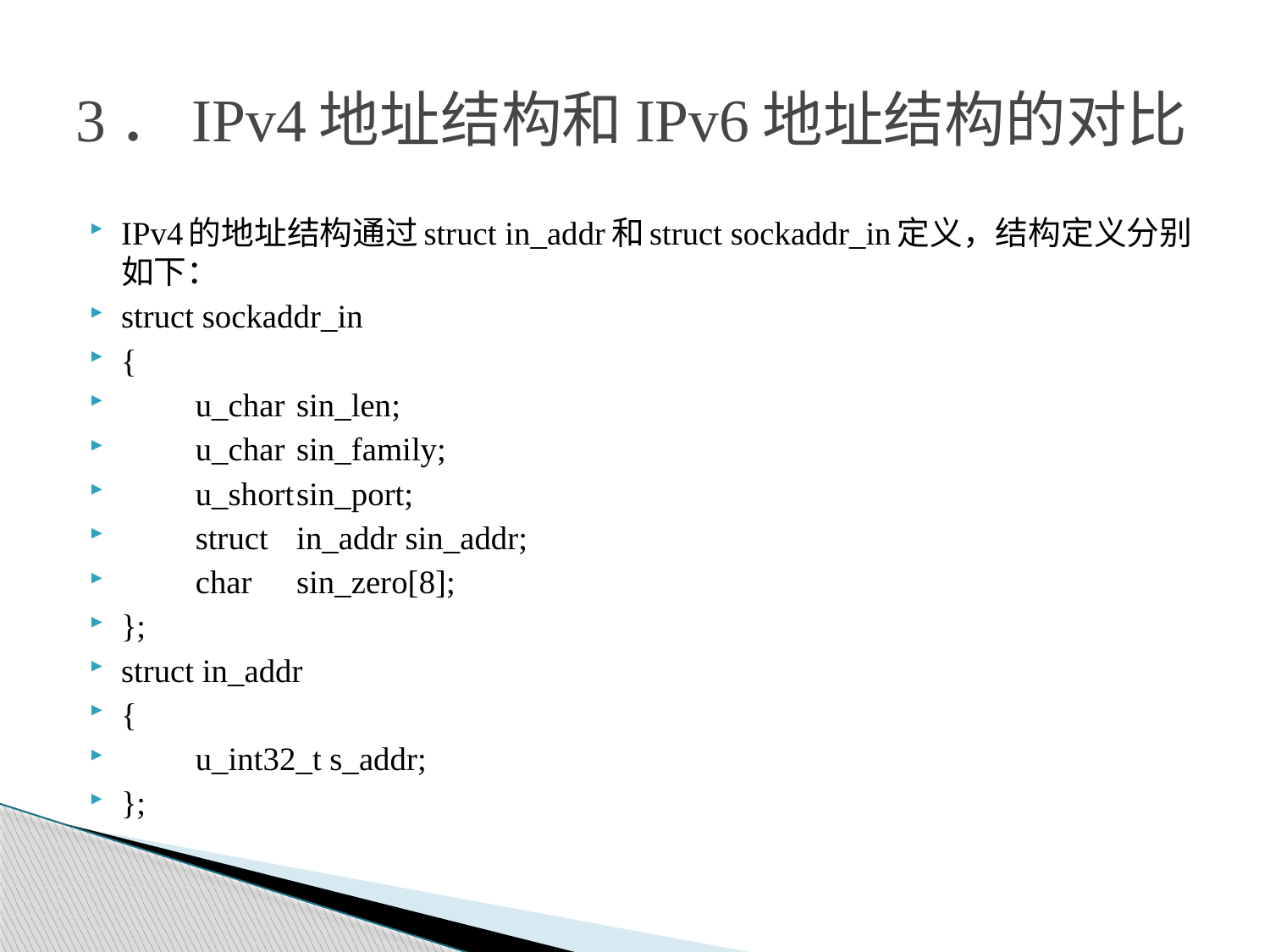

# 3．IPv4地址结构和IPv6地址结构的对比
IPv4的地址结构通过struct in_addr和struct sockaddr_in定义，结构定义分别如下：
struct sockaddr_in
{
         u_char		sin_len;
         u_char		sin_family;
         u_short		sin_port;
         struct		in_addr sin_addr;
         char		sin_zero[8];
};
struct in_addr
{
         u_int32_t s_addr;
};